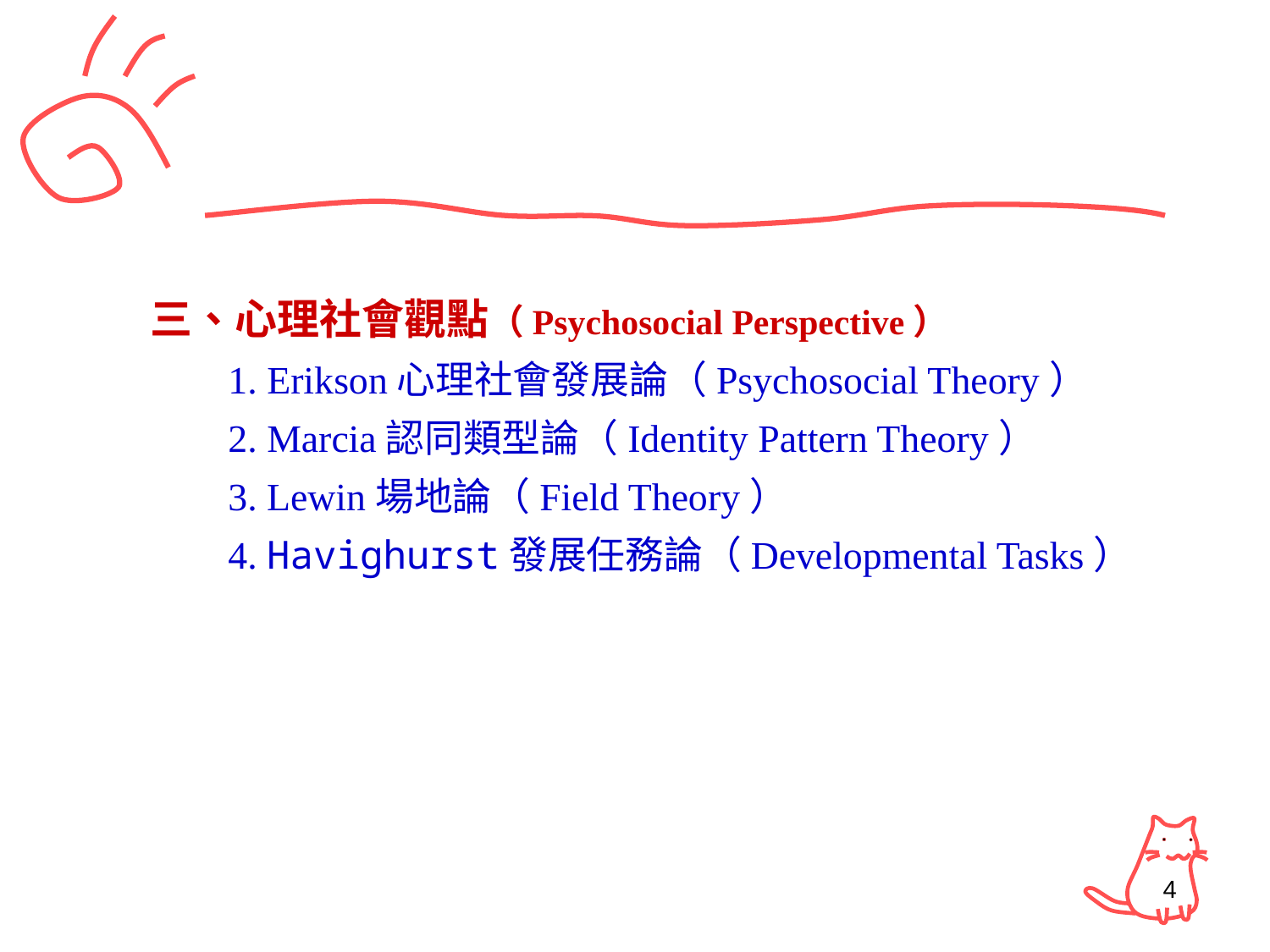

#

三、心理社會觀點（Psychosocial Perspective）
        1. Erikson心理社會發展論（Psychosocial Theory）
        2. Marcia認同類型論（Identity Pattern Theory）
        3. Lewin場地論（Field Theory）
        4. Havighurst發展任務論（Developmental Tasks）

4